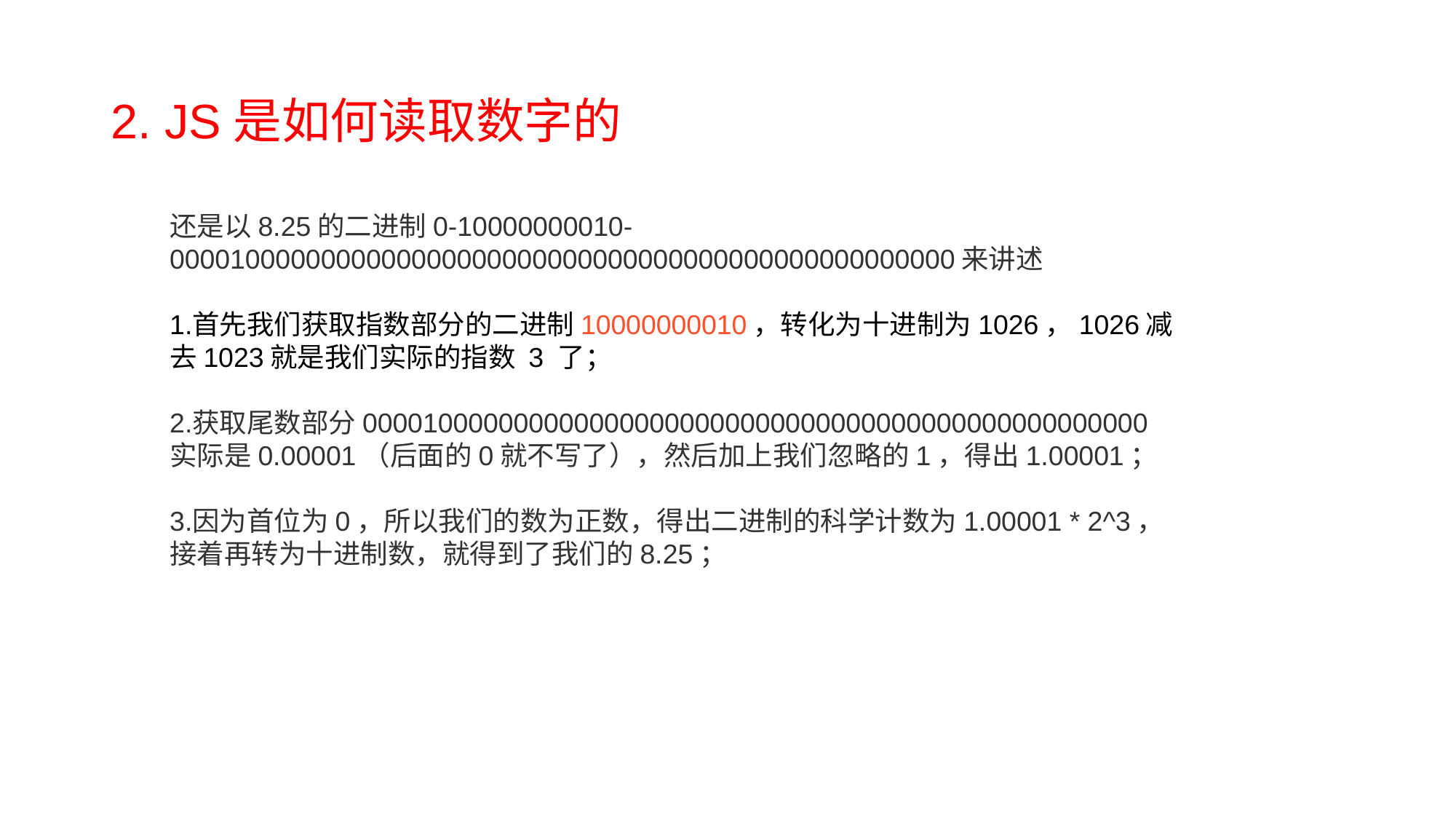

# 2. JS是如何读取数字的
还是以8.25的二进制0-10000000010-0000100000000000000000000000000000000000000000000000来讲述

首先我们获取指数部分的二进制10000000010，转化为十进制为1026，1026减去1023就是我们实际的指数 3 了；

获取尾数部分0000100000000000000000000000000000000000000000000000实际是0.00001（后面的0就不写了），然后加上我们忽略的1，得出1.00001；

因为首位为0，所以我们的数为正数，得出二进制的科学计数为1.00001 * 2^3，接着再转为十进制数，就得到了我们的8.25；